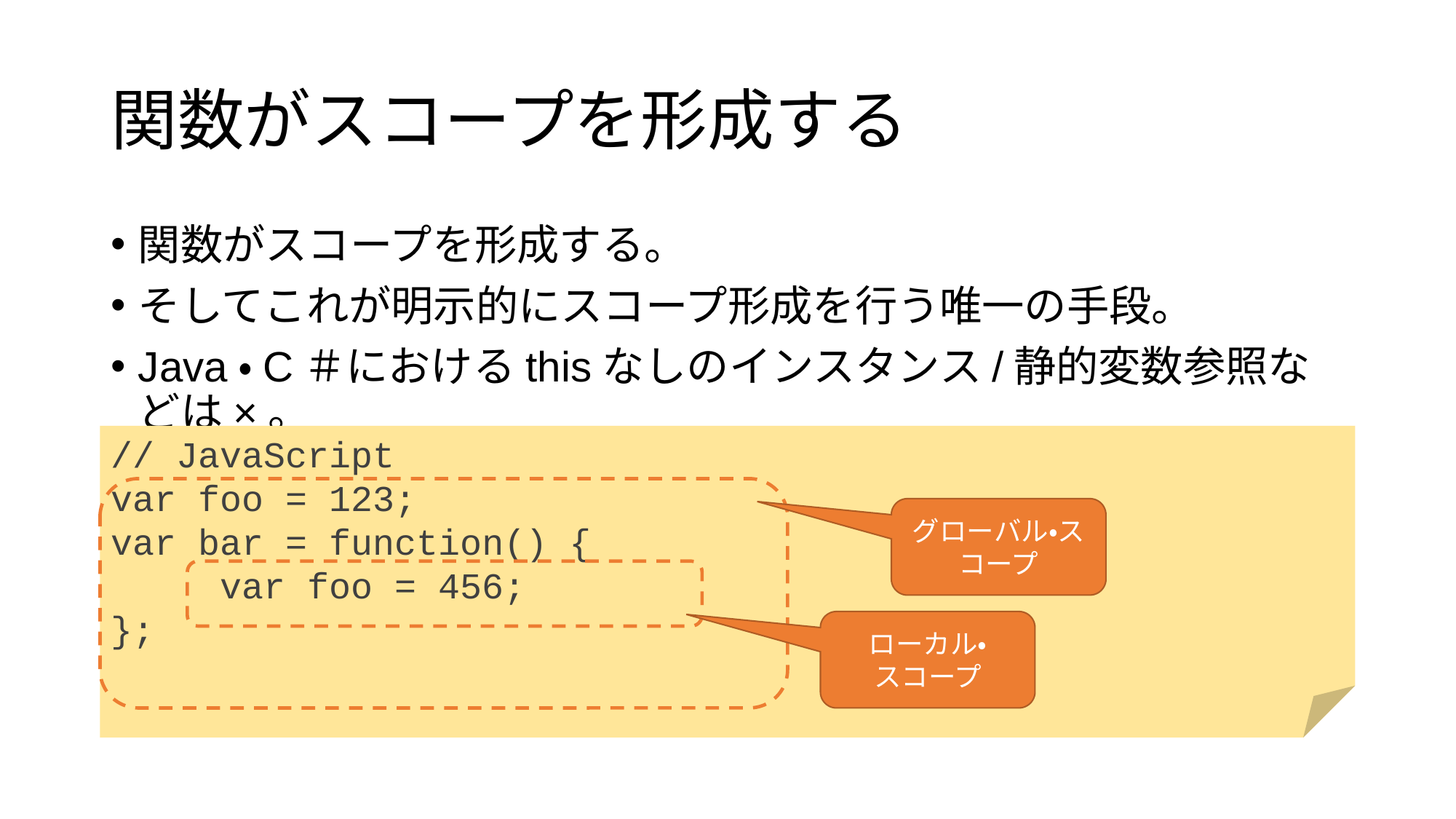

# 関数がスコープを形成する
関数がスコープを形成する。
そしてこれが明示的にスコープ形成を行う唯一の手段。
Java・C＃におけるthisなしのインスタンス/静的変数参照などは×。
// JavaScript
var foo = 123;
var bar = function() {
	var foo = 456;
};

グローバル・スコープ

ローカル・
スコープ